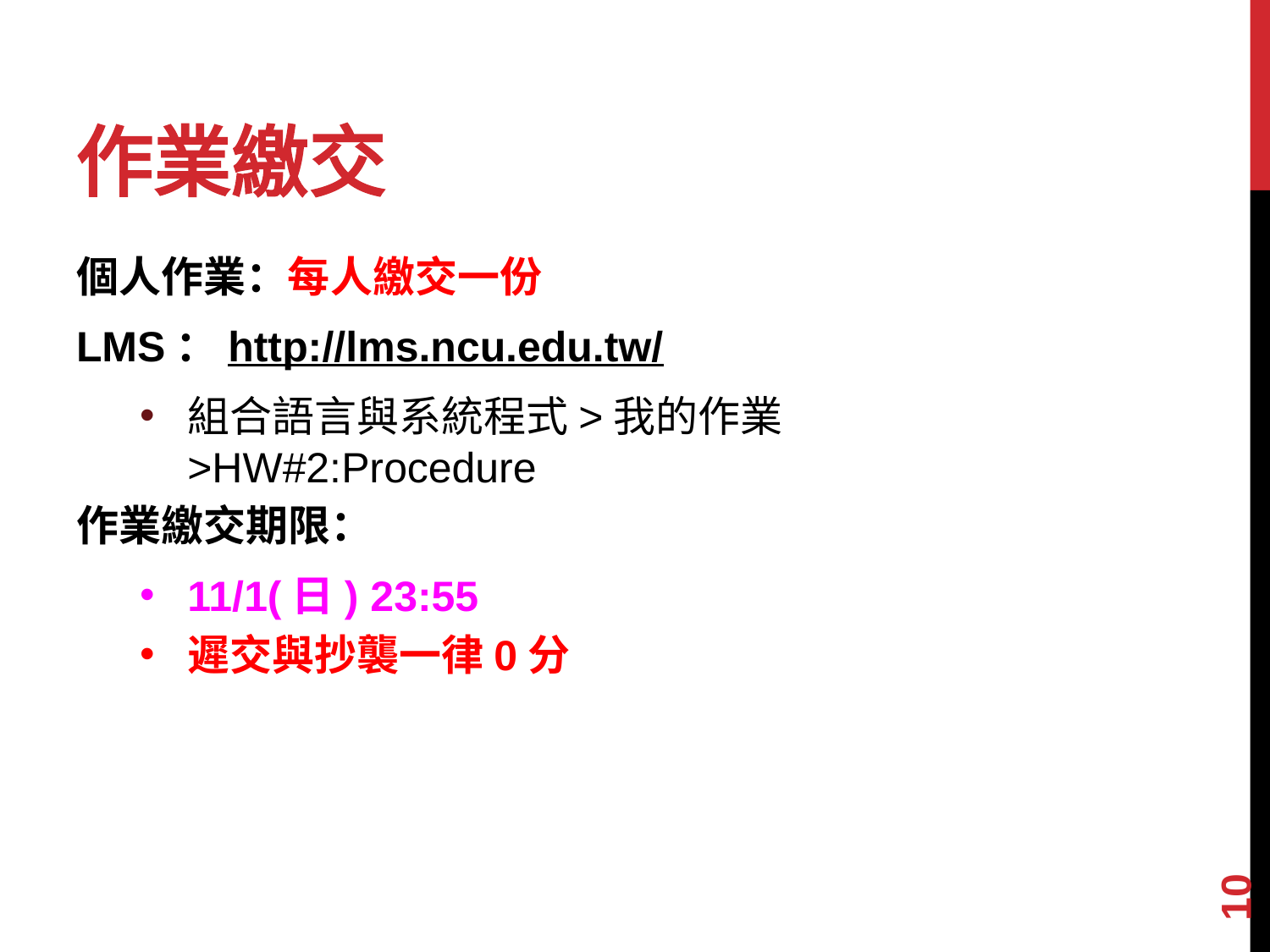

# 作業繳交
個人作業：每人繳交一份
LMS：http://lms.ncu.edu.tw/
組合語言與系統程式>我的作業>HW#2:Procedure
作業繳交期限：
11/1(日) 23:55
遲交與抄襲一律0分

10